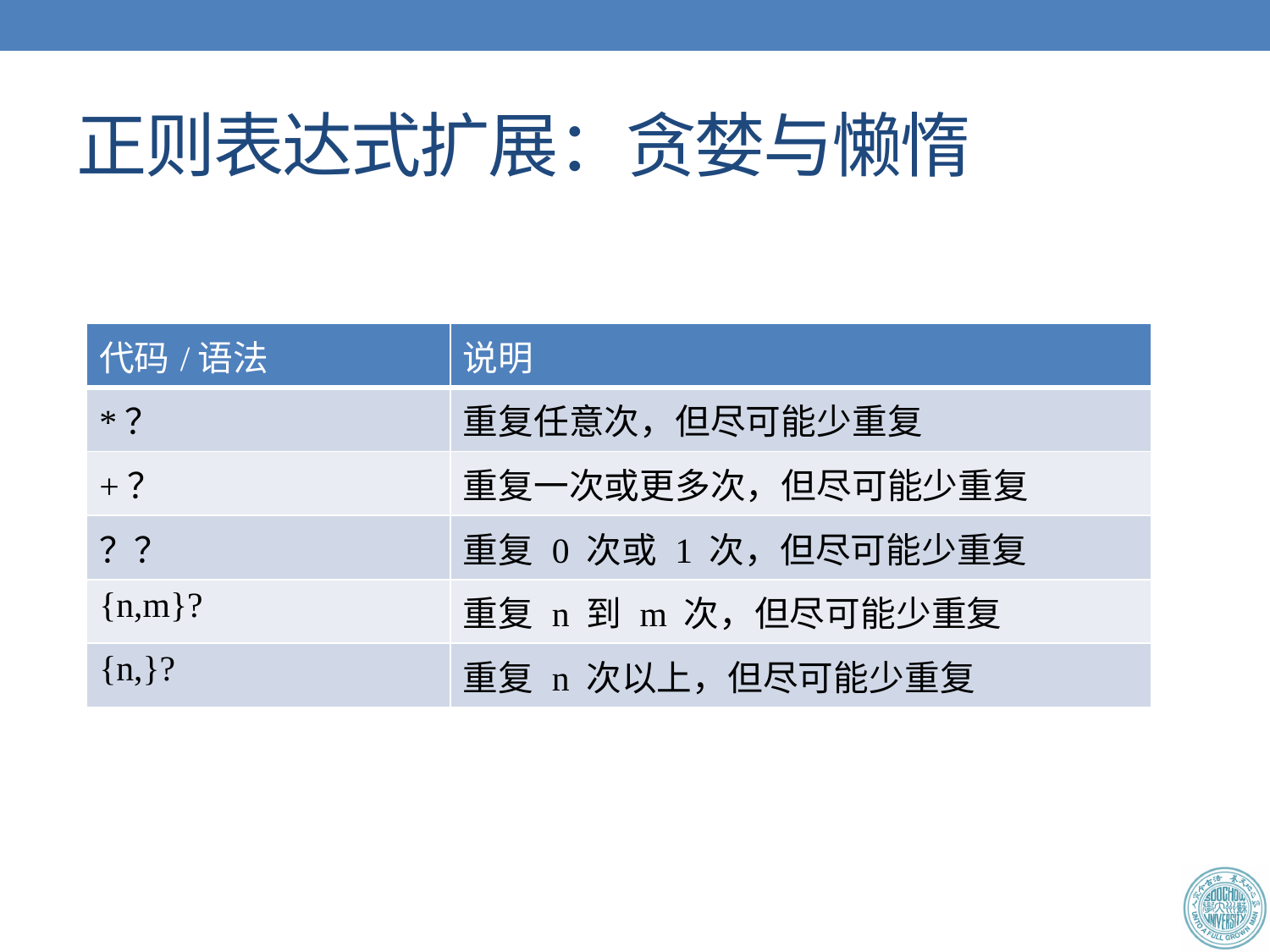

# 正则表达式扩展：贪婪与懒惰
| 代码/语法 | 说明 |
| --- | --- |
| \*？ | 重复任意次，但尽可能少重复 |
| +？ | 重复一次或更多次，但尽可能少重复 |
| ？？ | 重复 0 次或 1 次，但尽可能少重复 |
| {n,m}? | 重复 n 到 m 次，但尽可能少重复 |
| {n,}? | 重复 n 次以上，但尽可能少重复 |